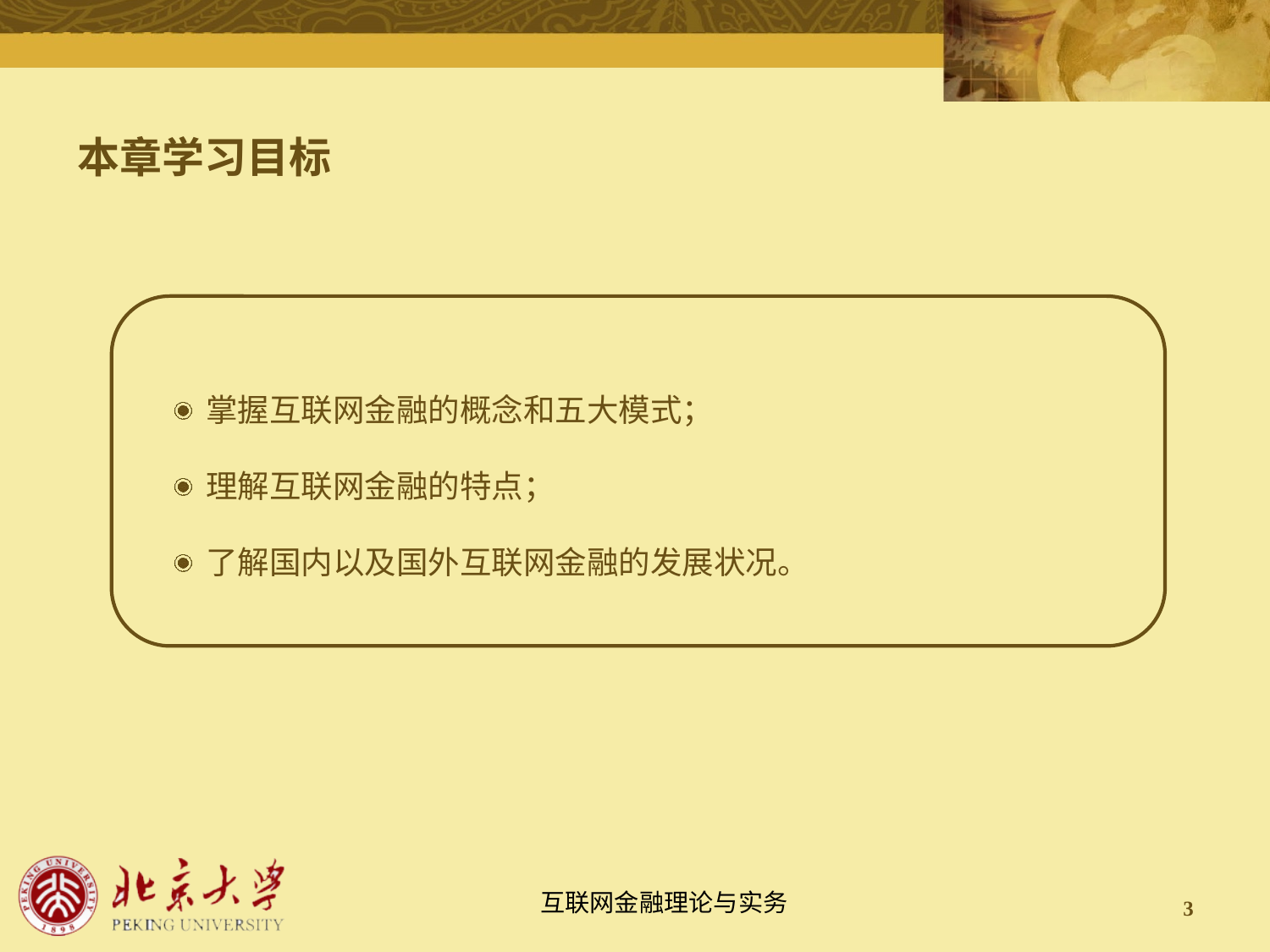

# 本章学习目标

掌握互联网金融的概念和五大模式；
理解互联网金融的特点；
了解国内以及国外互联网金融的发展状况。
3